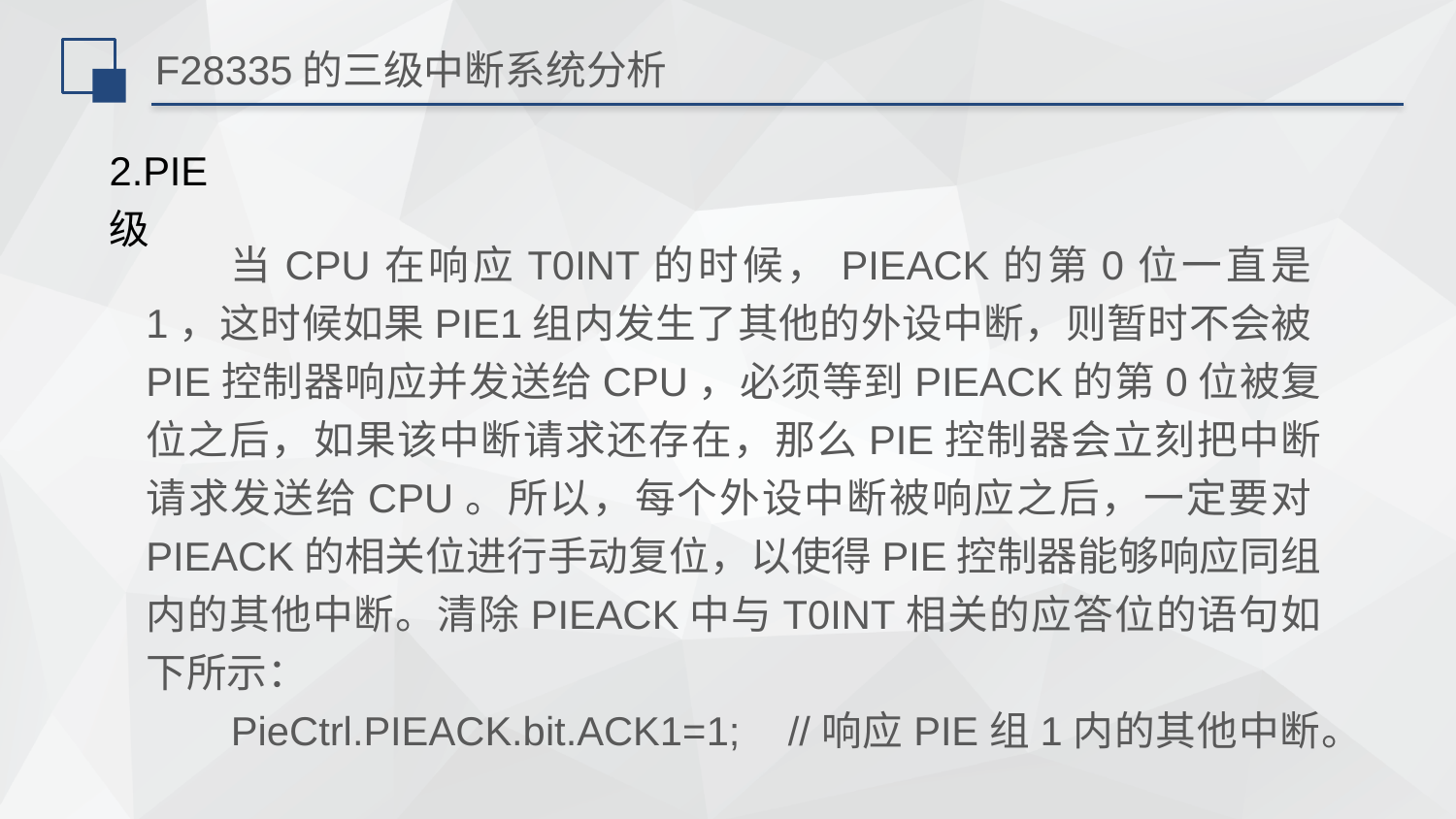

# F28335的三级中断系统分析
2.PIE级
当CPU在响应T0INT的时候，PIEACK的第0位一直是1，这时候如果PIE1组内发生了其他的外设中断，则暂时不会被PIE控制器响应并发送给CPU，必须等到PIEACK的第0位被复位之后，如果该中断请求还存在，那么PIE控制器会立刻把中断请求发送给CPU。所以，每个外设中断被响应之后，一定要对PIEACK的相关位进行手动复位，以使得PIE控制器能够响应同组内的其他中断。清除PIEACK中与T0INT相关的应答位的语句如下所示：
PieCtrl.PIEACK.bit.ACK1=1;    //响应PIE组1内的其他中断。